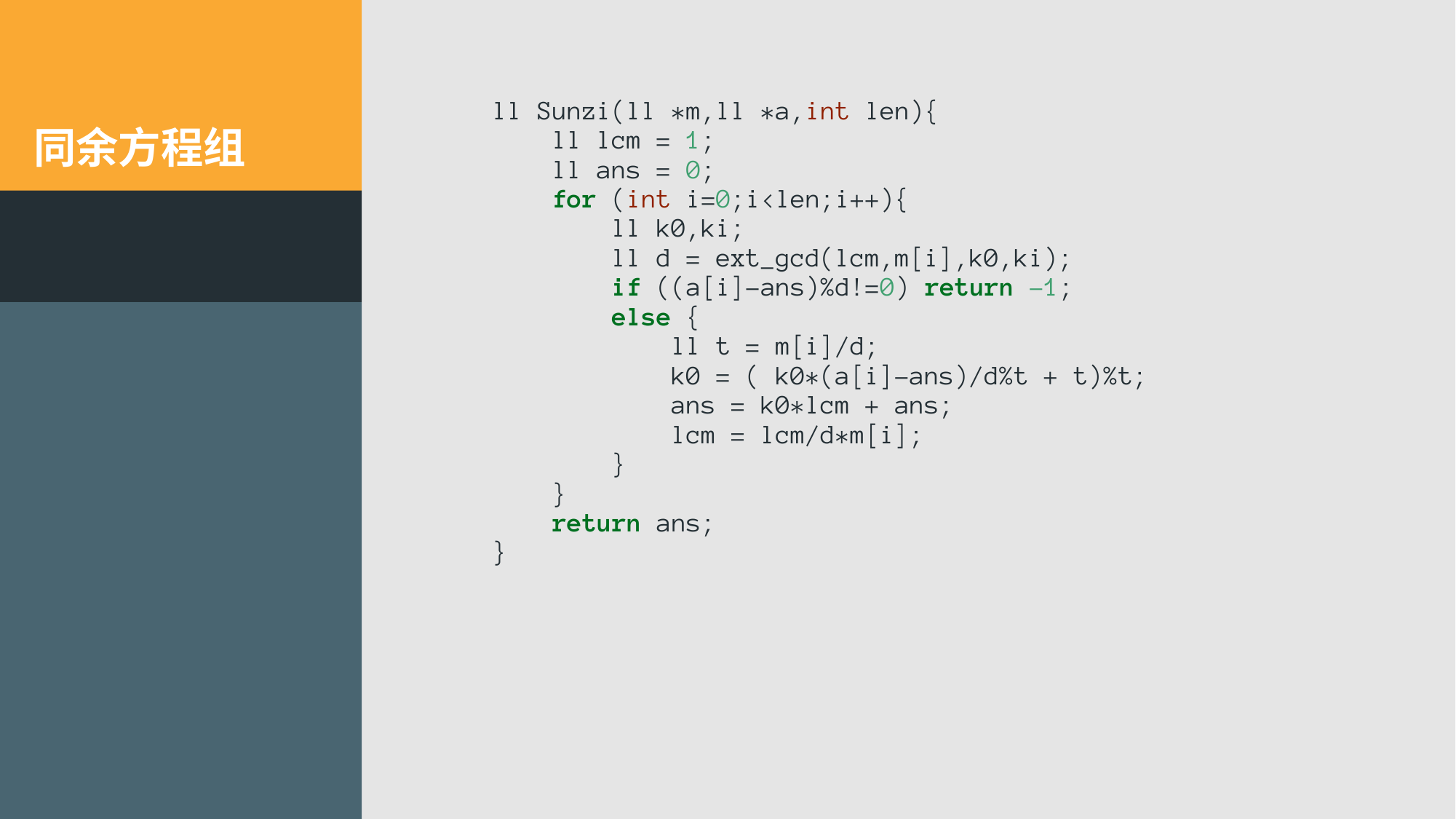

ll Sunzi(ll *m,ll *a,int len){
    ll lcm = 1;
    ll ans = 0;
    for (int i=0;i<len;i++){
        ll k0,ki;
        ll d = ext_gcd(lcm,m[i],k0,ki);
        if ((a[i]-ans)%d!=0) return -1;
        else {
            ll t = m[i]/d;
            k0 = ( k0*(a[i]-ans)/d%t + t)%t;
            ans = k0*lcm + ans;
            lcm = lcm/d*m[i];
        }
    }
    return ans;
}
# 同余方程组